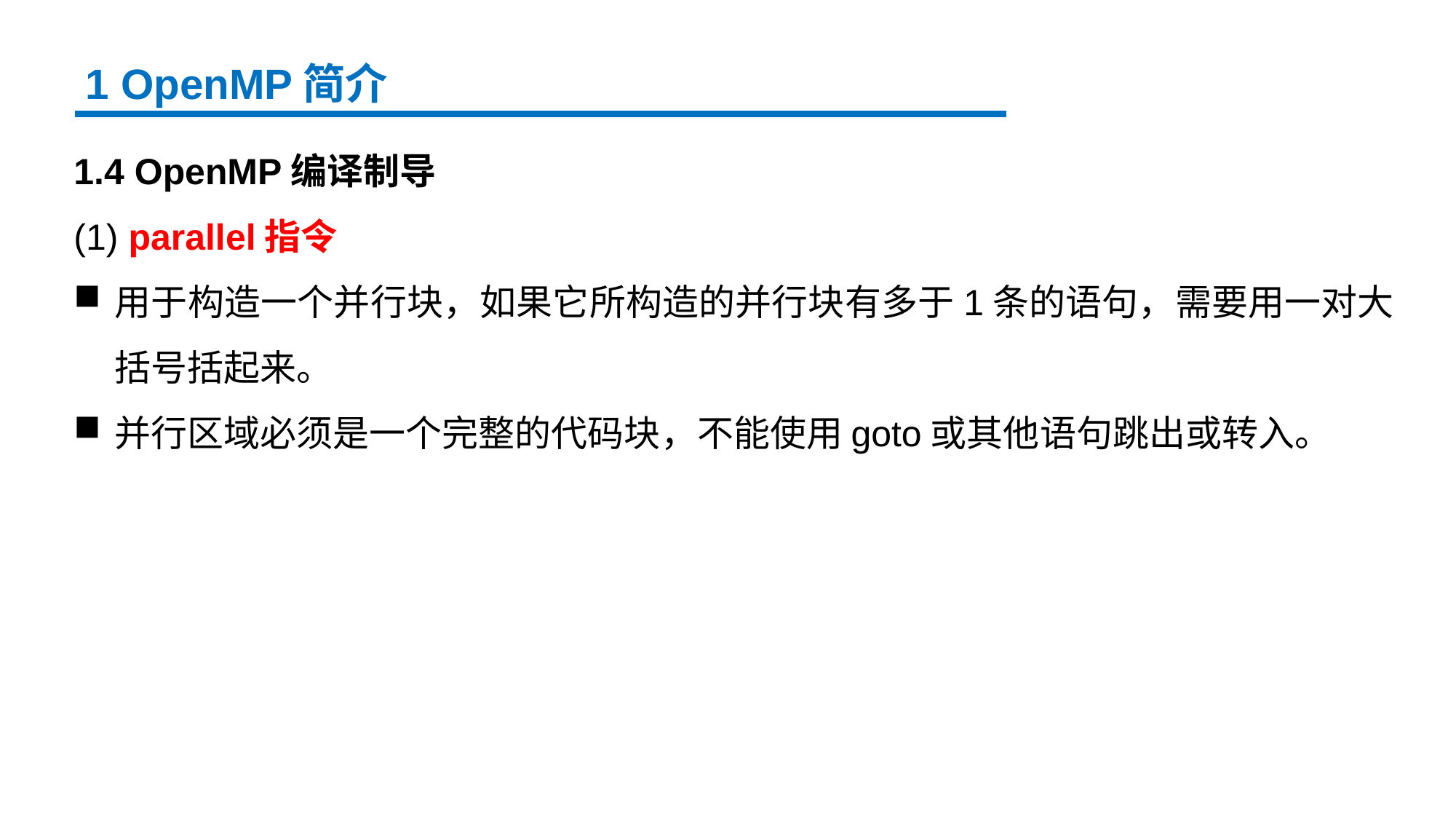

1 OpenMP简介
1.4 OpenMP编译制导
(1) parallel指令
用于构造一个并行块，如果它所构造的并行块有多于1条的语句，需要用一对大括号括起来。
并行区域必须是一个完整的代码块，不能使用goto或其他语句跳出或转入。